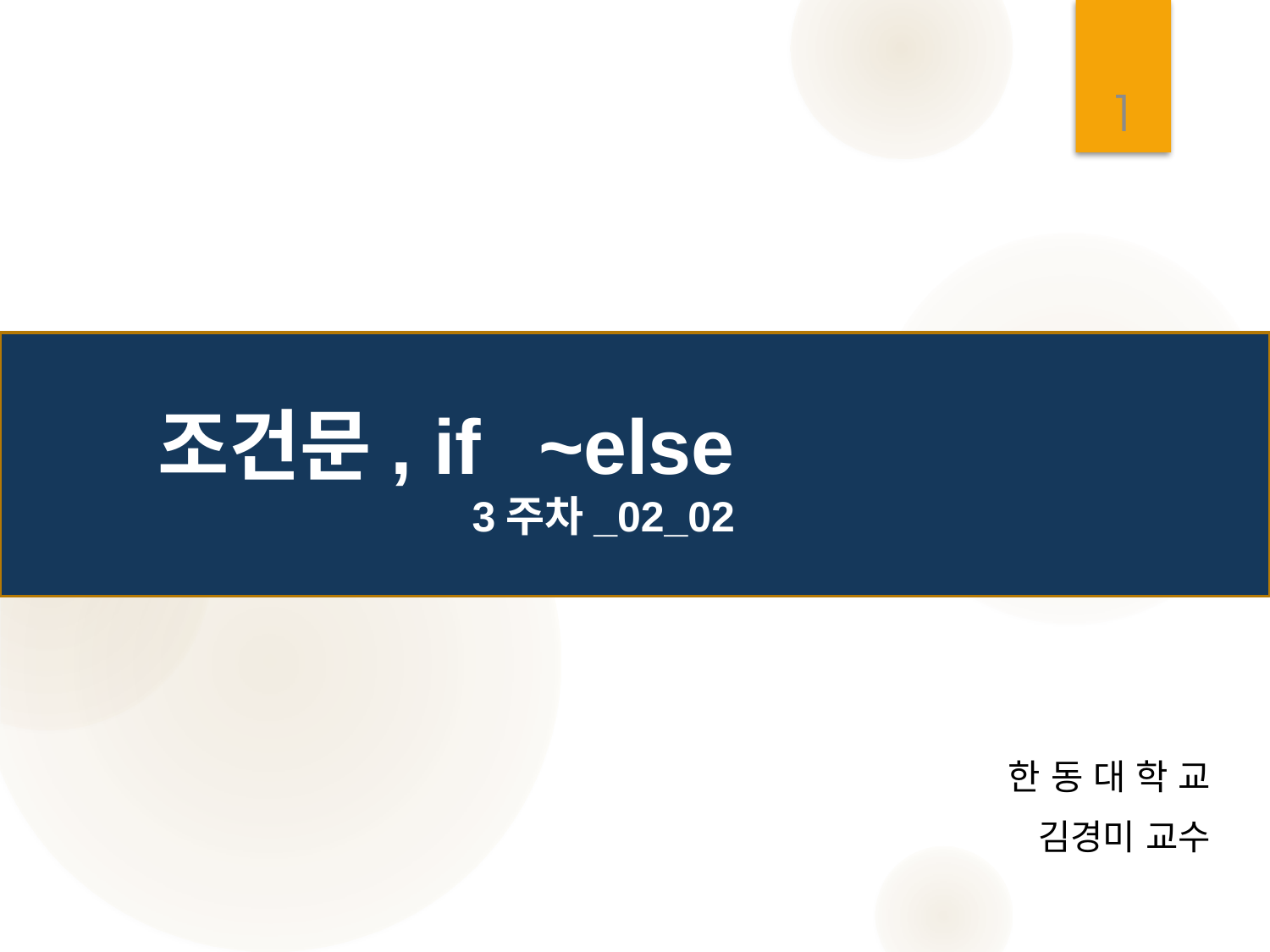

1

# 조건문, if	~else 3주차_02_02
한 동 대 학 교
 김경미 교수